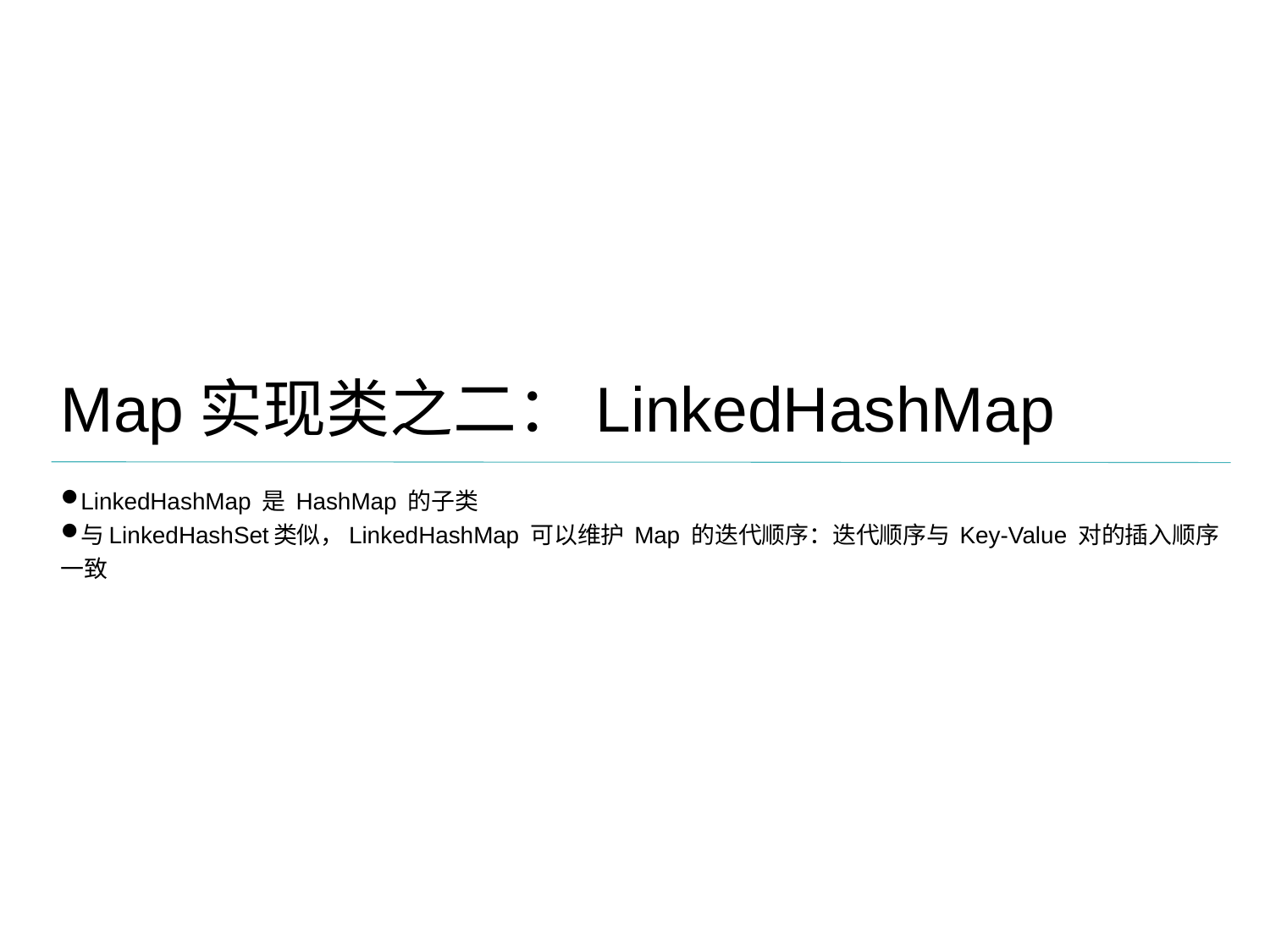

Map实现类之二：LinkedHashMap
LinkedHashMap 是 HashMap 的子类
与LinkedHashSet类似，LinkedHashMap 可以维护 Map 的迭代顺序：迭代顺序与 Key-Value 对的插入顺序一致